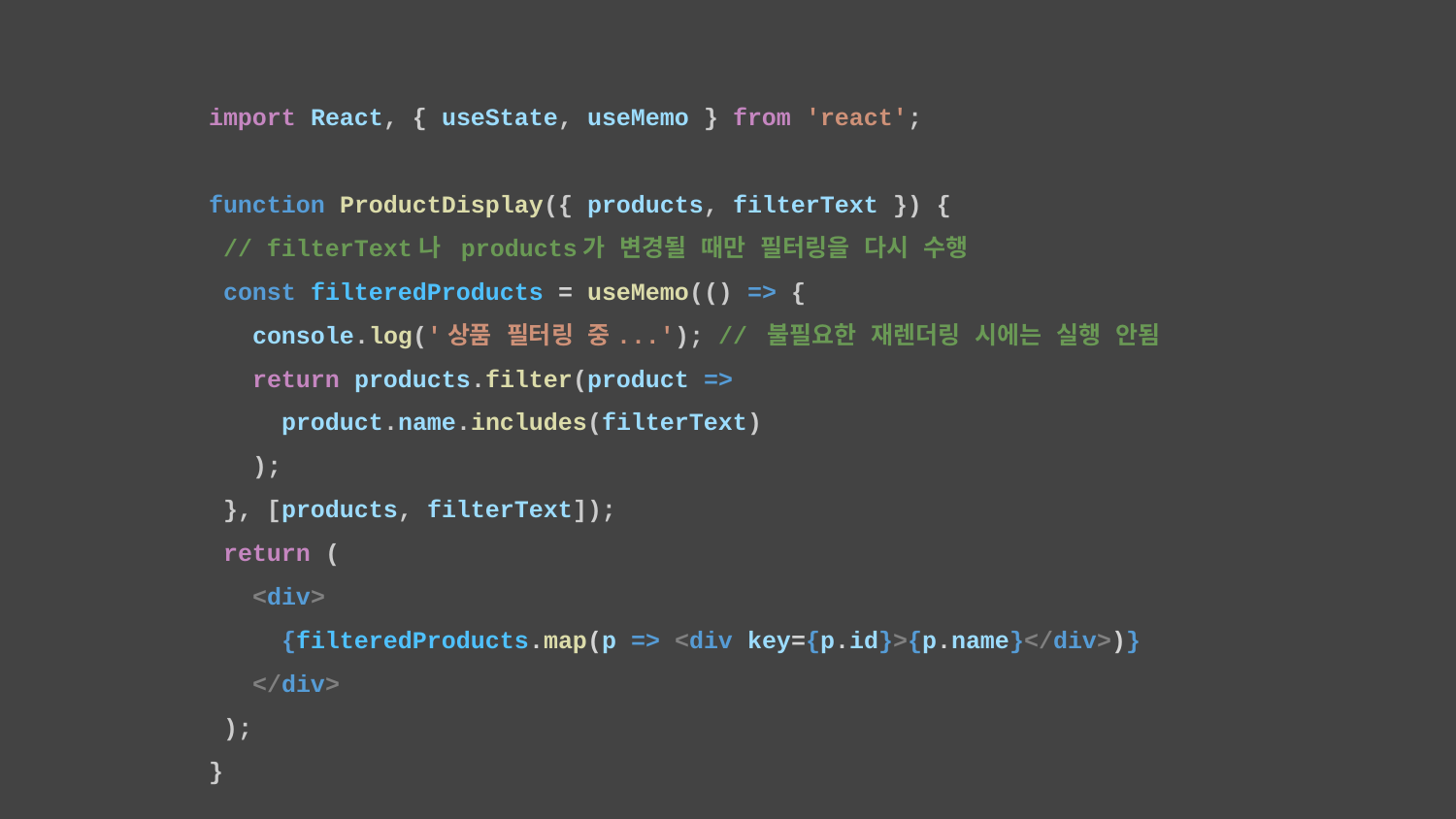

import React, { useState, useMemo } from 'react';

function ProductDisplay({ products, filterText }) {
 // filterText나 products가 변경될 때만 필터링을 다시 수행
 const filteredProducts = useMemo(() => {
   console.log('상품 필터링 중...'); // 불필요한 재렌더링 시에는 실행 안됨
   return products.filter(product =>
     product.name.includes(filterText)
   );
 }, [products, filterText]);
 return (
   <div>
     {filteredProducts.map(p => <div key={p.id}>{p.name}</div>)}
   </div>
 );
}